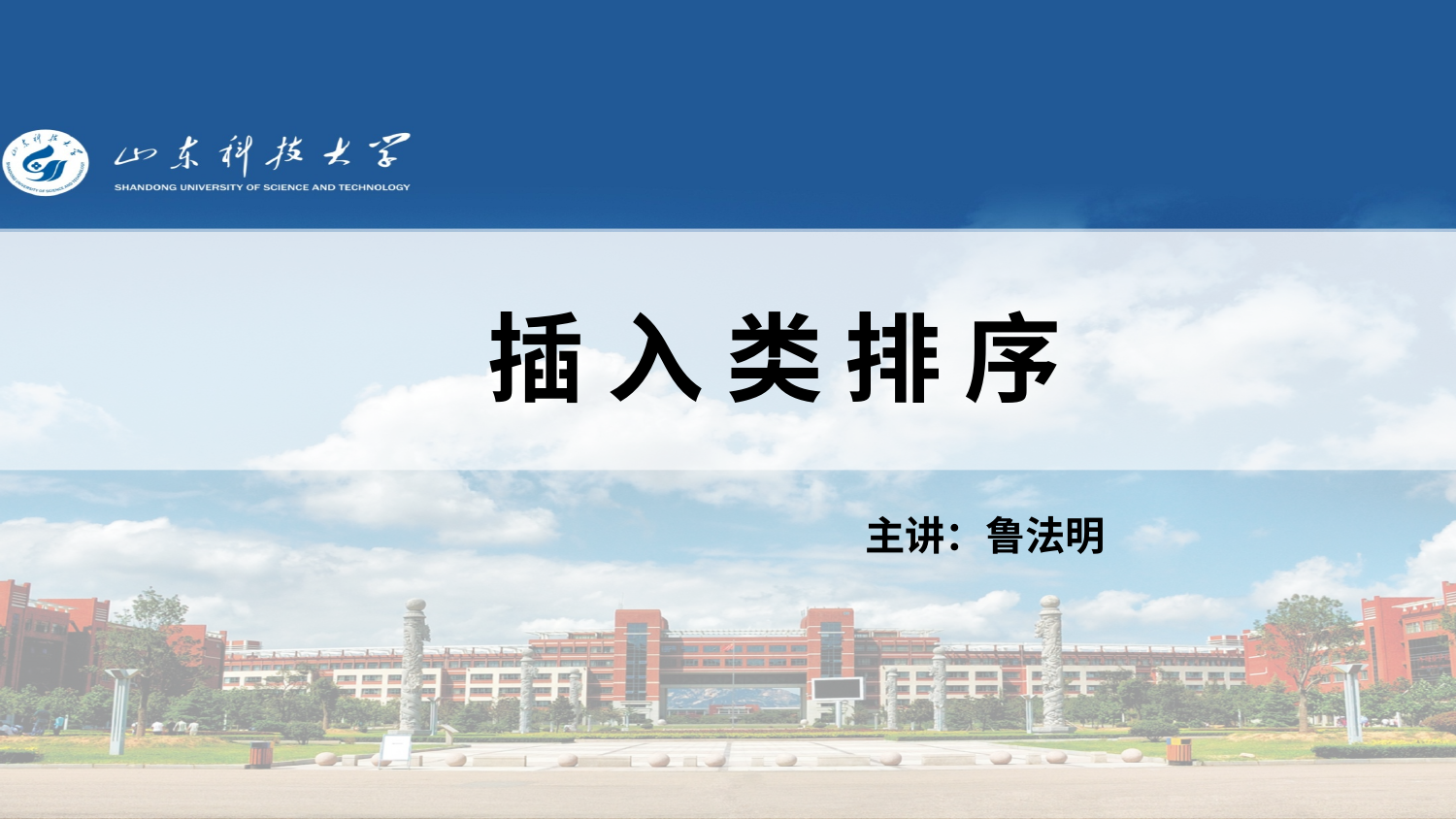

# 插 入 类 排 序

主讲：鲁法明